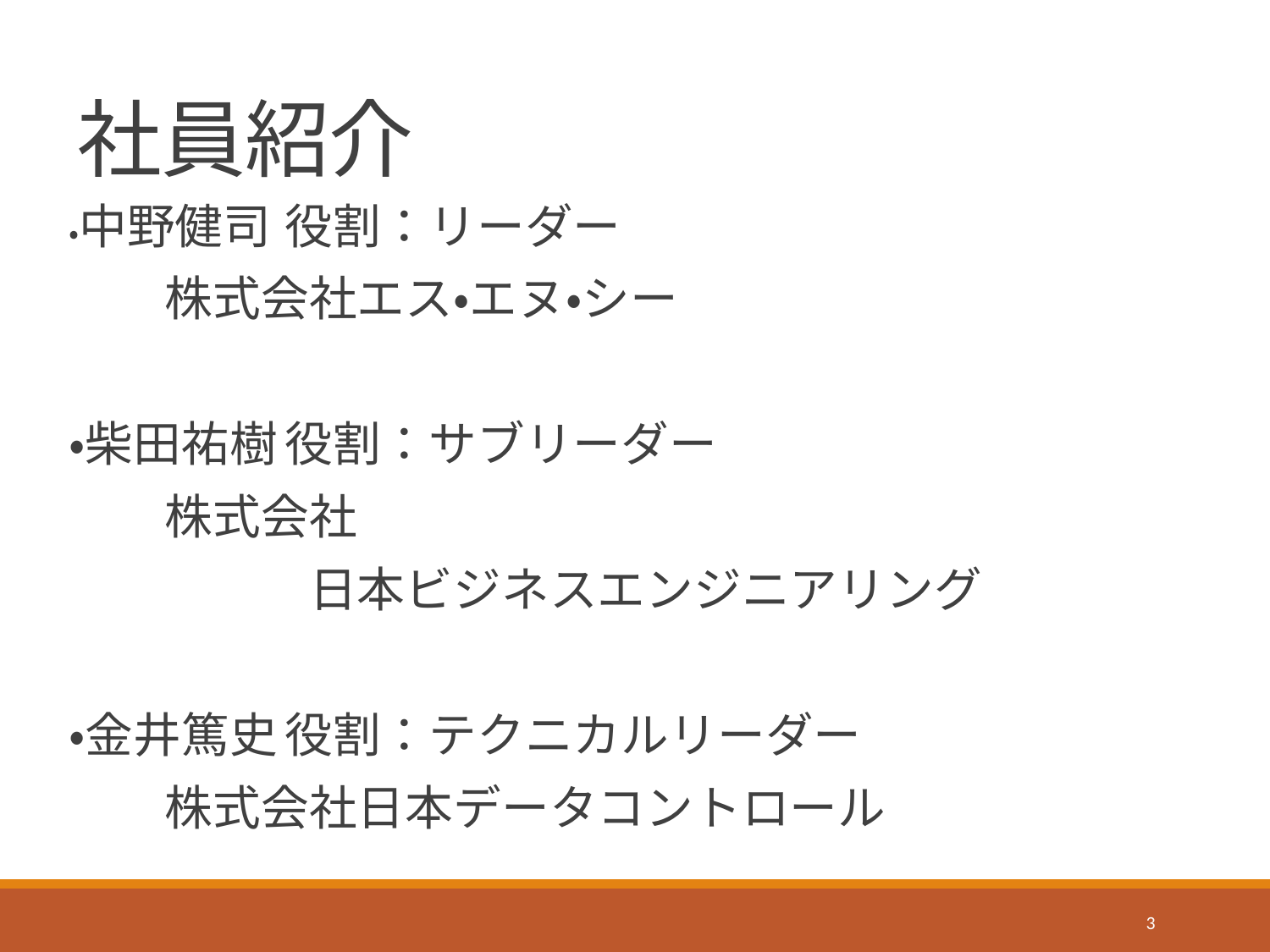

# 社員紹介
・中野健司	役割：リーダー
　　株式会社エス・エヌ・シー

・柴田祐樹	役割：サブリーダー
　　株式会社
　　　　　日本ビジネスエンジニアリング

・金井篤史	役割：テクニカルリーダー
　　株式会社日本データコントロール

3